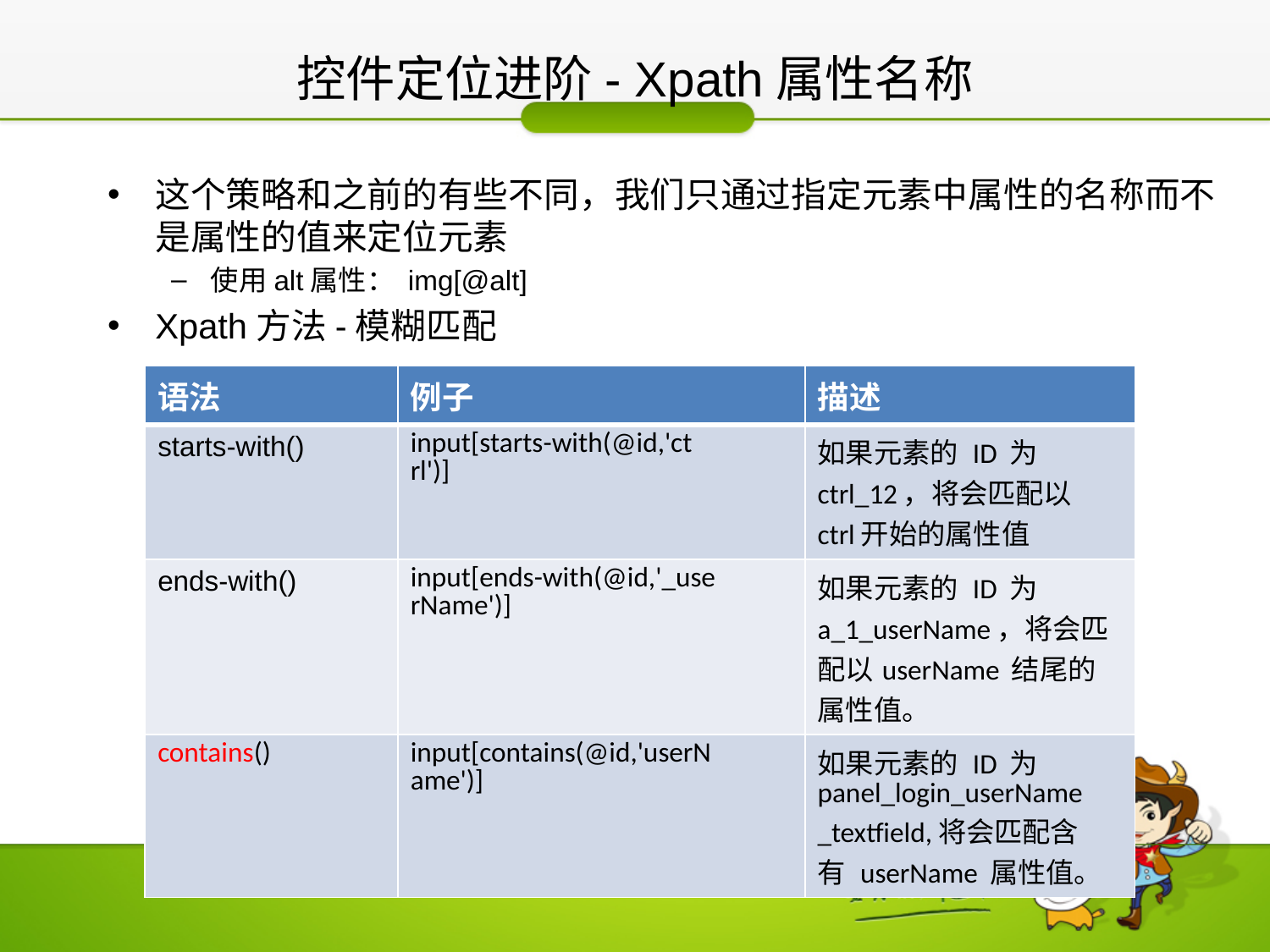

# 控件定位进阶- Xpath属性名称
这个策略和之前的有些不同，我们只通过指定元素中属性的名称而不是属性的值来定位元素
使用alt属性： img[@alt]
Xpath方法-模糊匹配

| 语法 | 例子 | 描述 |
| --- | --- | --- |
| starts-with() | input[starts-with(@id,'ct rl')] | 如果元素的 ID 为ctrl\_12，将会匹配以 ctrl开始的属性值 |
| ends-with() | input[ends-with(@id,'\_use rName')] | 如果元素的 ID 为a\_1\_userName，将会匹配以userName 结尾的属性值。 |
| contains() | input[contains(@id,'userN ame')] | 如果元素的 ID 为 panel\_login\_userName \_textfield,将会匹配含 有 userName 属性值。 |